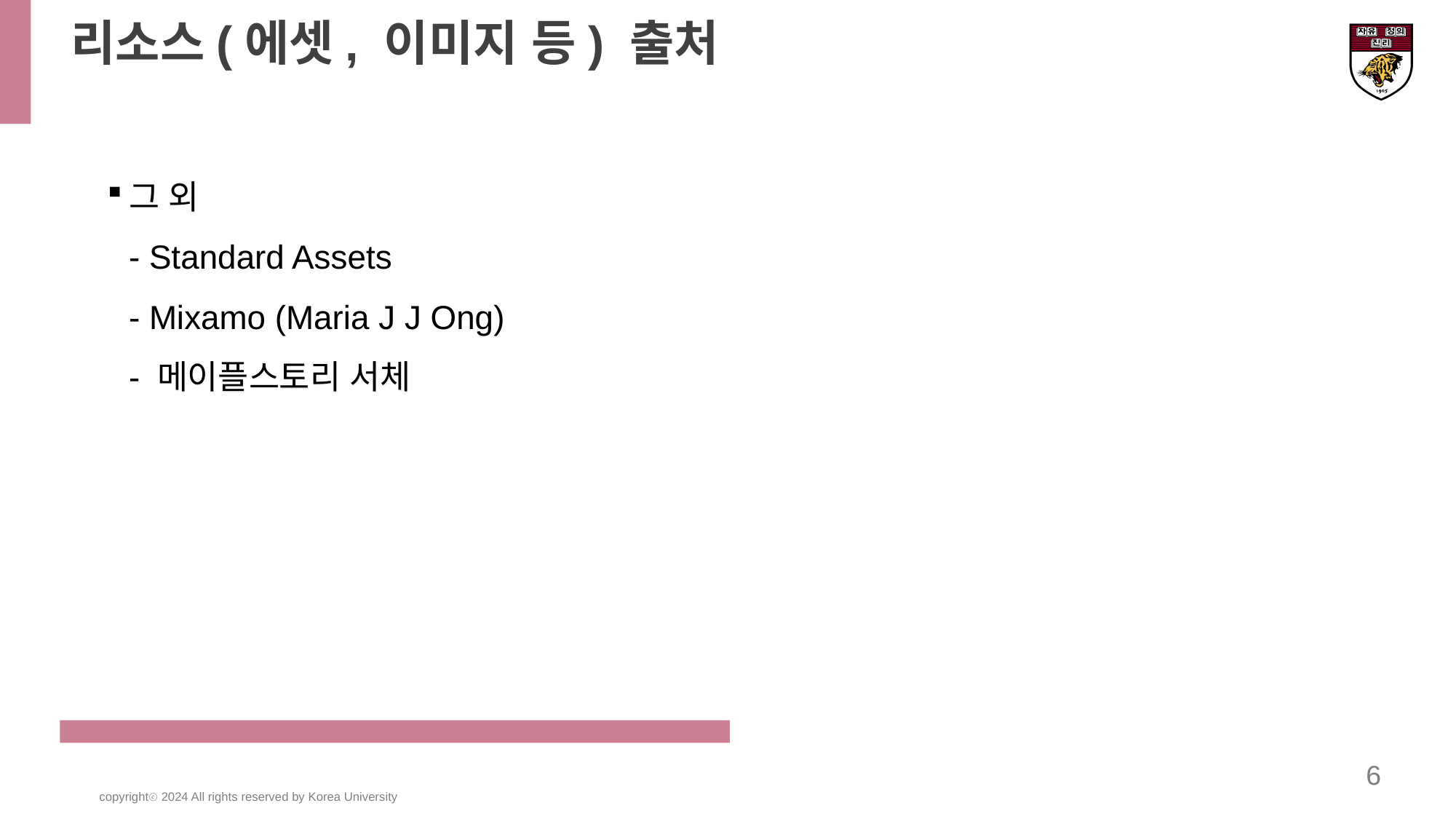

리소스(에셋, 이미지 등) 출처
그 외
- Standard Assets
- Mixamo (Maria J J Ong)
- 메이플스토리 서체